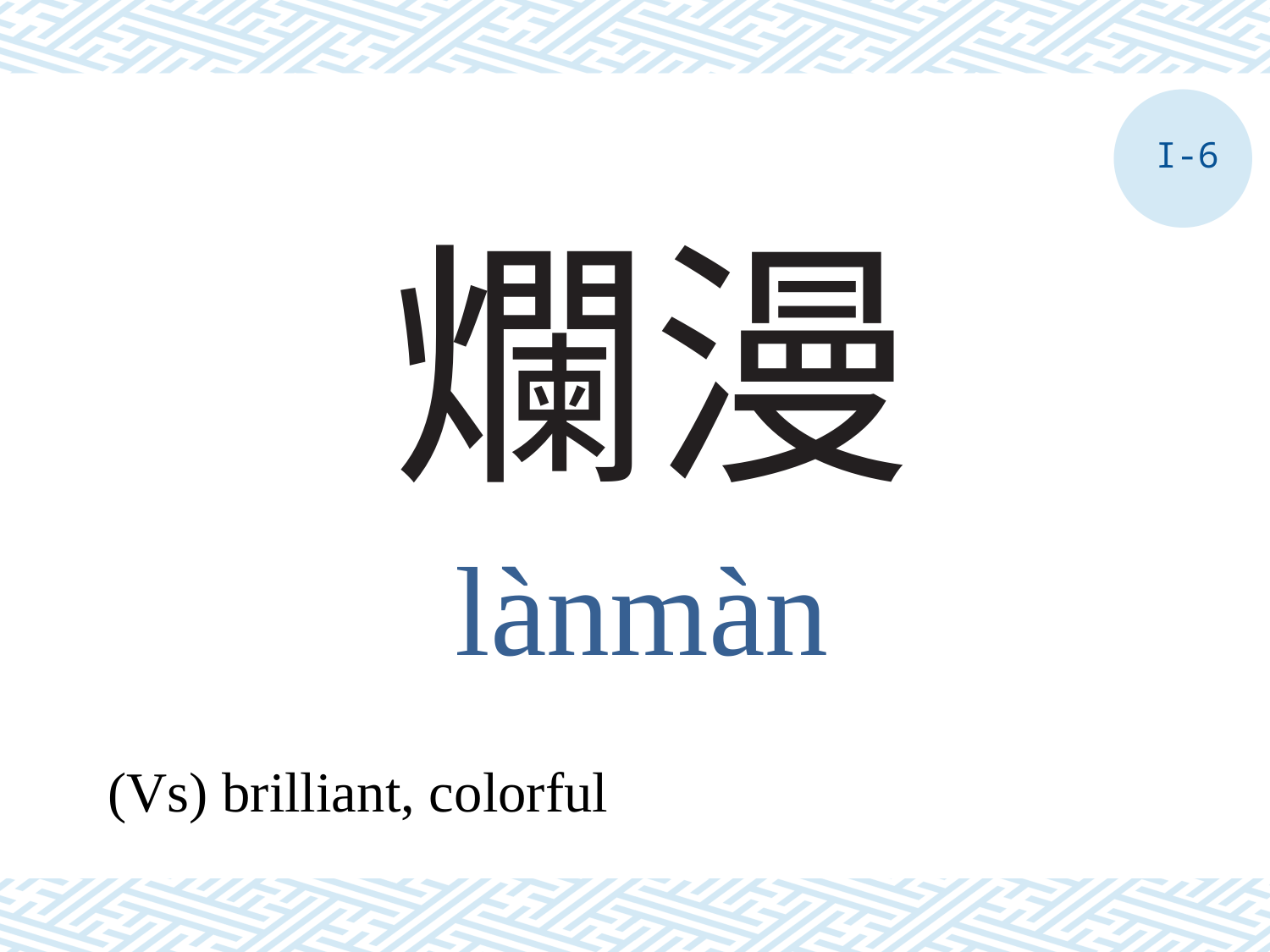

I-6

# 爛漫
lànmàn
(Vs) brilliant, colorful